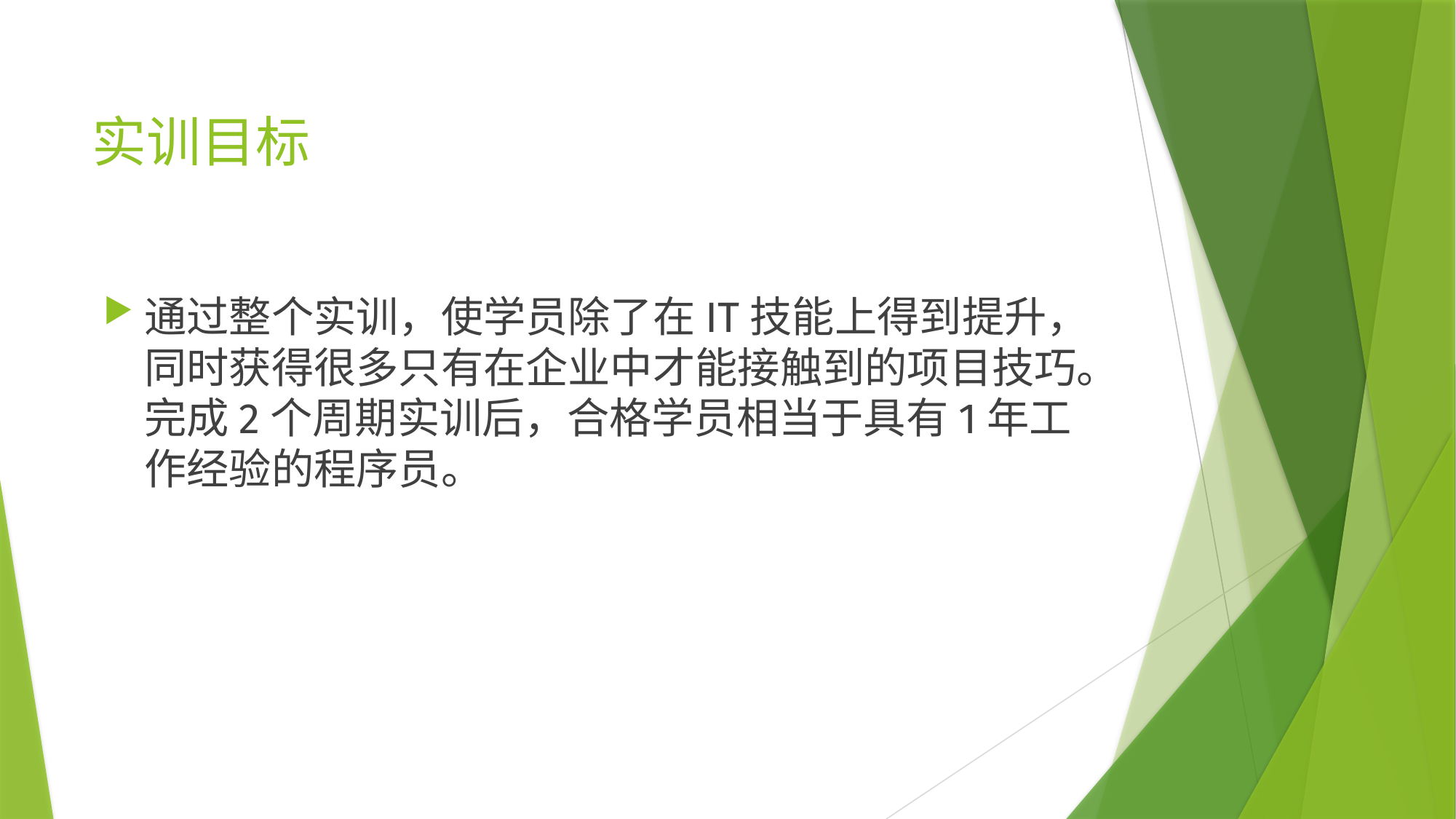

# 实训目标
通过整个实训，使学员除了在IT技能上得到提升，同时获得很多只有在企业中才能接触到的项目技巧。完成2个周期实训后，合格学员相当于具有1年工作经验的程序员。